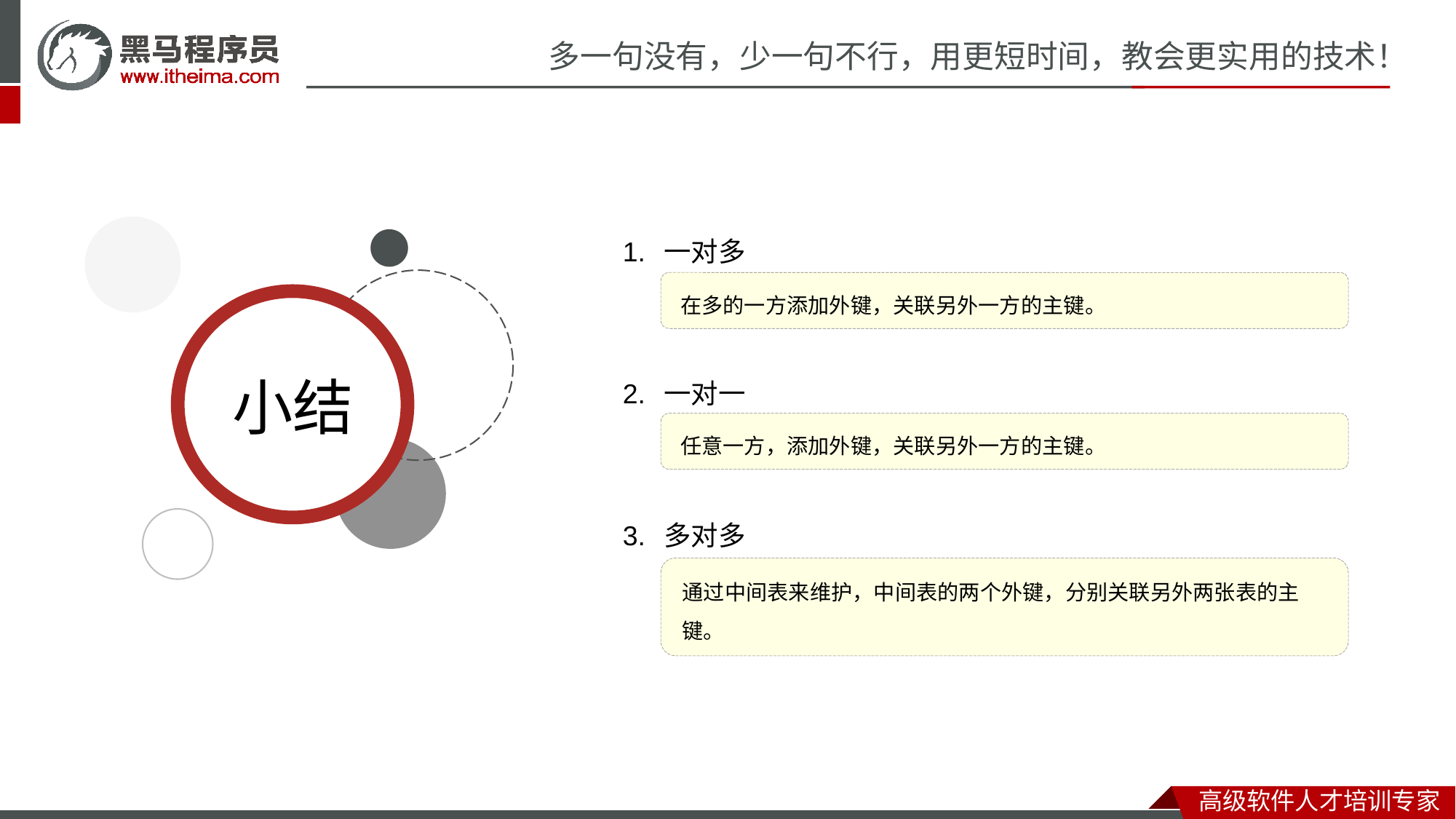

一对多

一对一

多对多

在多的一方添加外键，关联另外一方的主键。
任意一方，添加外键，关联另外一方的主键。
通过中间表来维护，中间表的两个外键，分别关联另外两张表的主键。